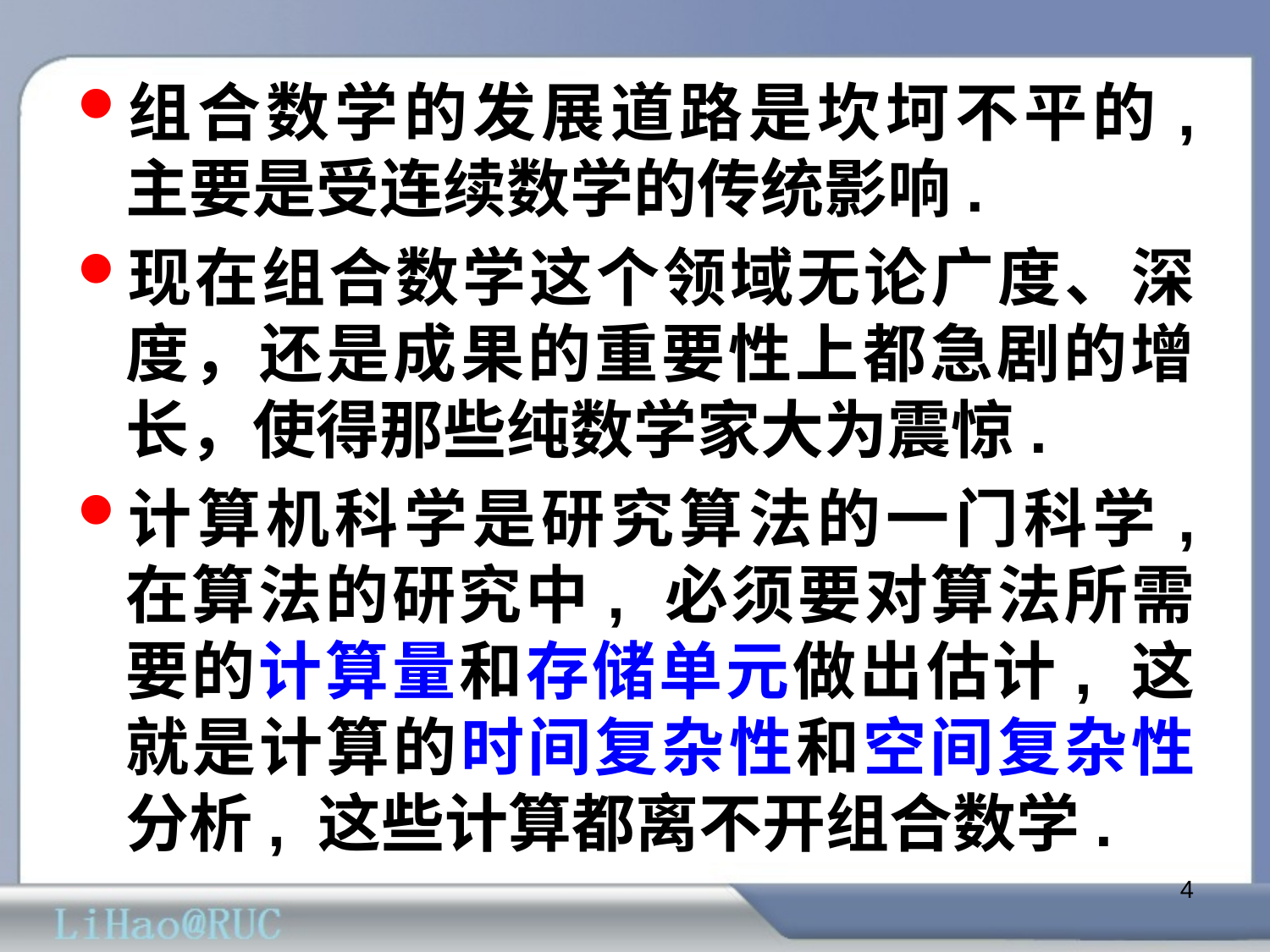

组合数学的发展道路是坎坷不平的, 主要是受连续数学的传统影响.
现在组合数学这个领域无论广度、深度，还是成果的重要性上都急剧的增长，使得那些纯数学家大为震惊.
计算机科学是研究算法的一门科学, 在算法的研究中, 必须要对算法所需要的计算量和存储单元做出估计, 这就是计算的时间复杂性和空间复杂性分析, 这些计算都离不开组合数学.
4